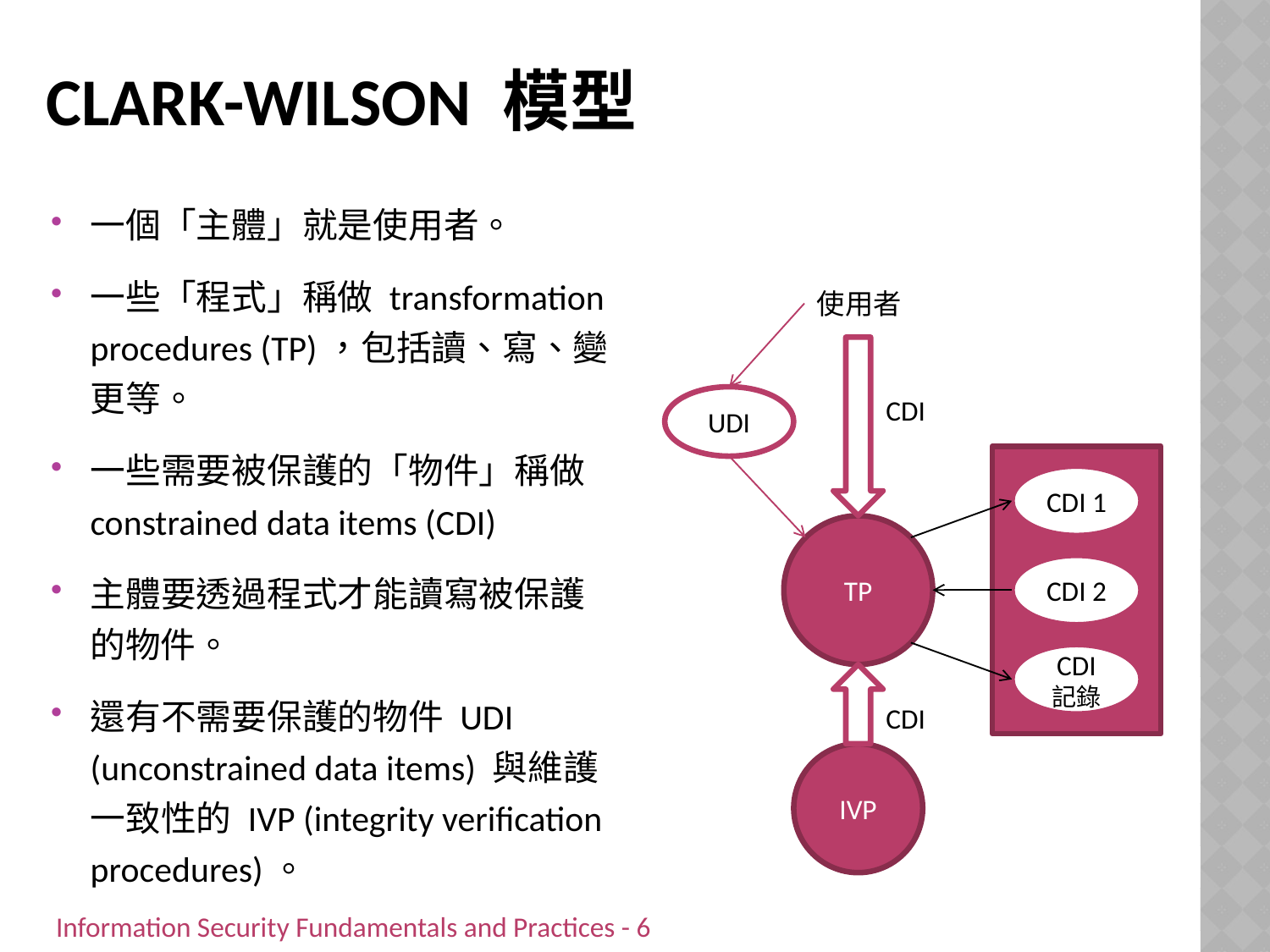

# Clark-Wilson 模型
一個「主體」就是使用者。
一些「程式」稱做 transformation procedures (TP)，包括讀、寫、變更等。
一些需要被保護的「物件」稱做 constrained data items (CDI)
主體要透過程式才能讀寫被保護的物件。
還有不需要保護的物件 UDI (unconstrained data items) 與維護一致性的 IVP (integrity verification procedures)。
使用者

UDI
CDI

CDI 1
TP
CDI 2
CDI 記錄

CDI
IVP